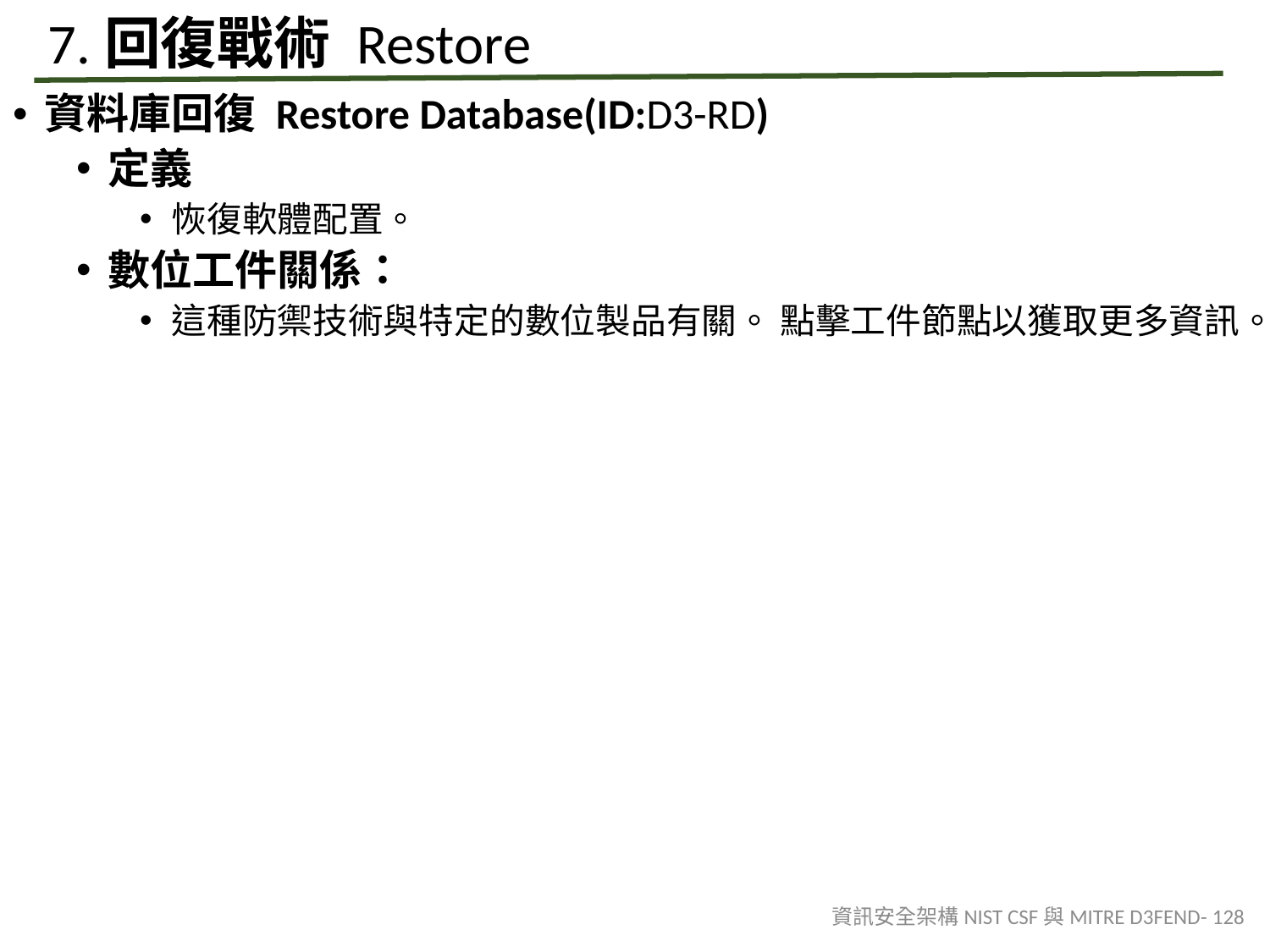

# 7.回復戰術 Restore
資料庫回復 Restore Database(ID:D3-RD)
定義
恢復軟體配置。
數位工件關係：
這種防禦技術與特定的數位製品有關。 點擊工件節點以獲取更多資訊。

資訊安全架構NIST CSF與MITRE D3FEND- 128